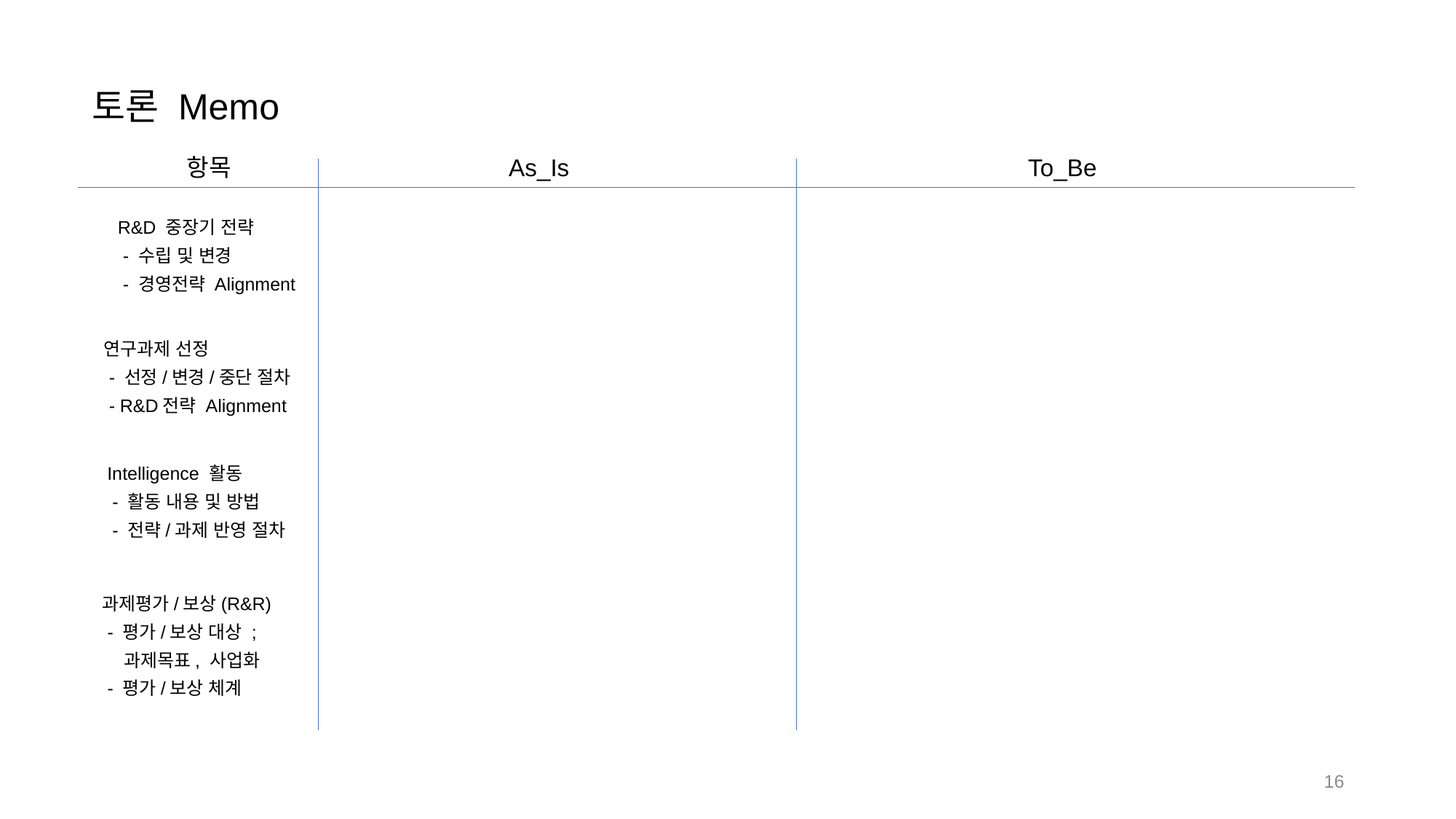

토론 Memo
As_Is
To_Be
항목
R&D 중장기 전략
 - 수립 및 변경
 - 경영전략 Alignment
연구과제 선정
 - 선정/변경/중단 절차
 - R&D전략 Alignment
Intelligence 활동
 - 활동 내용 및 방법
 - 전략/과제 반영 절차
과제평가/보상(R&R)
 - 평가/보상 대상 ; 과제목표, 사업화
 - 평가/보상 체계
16